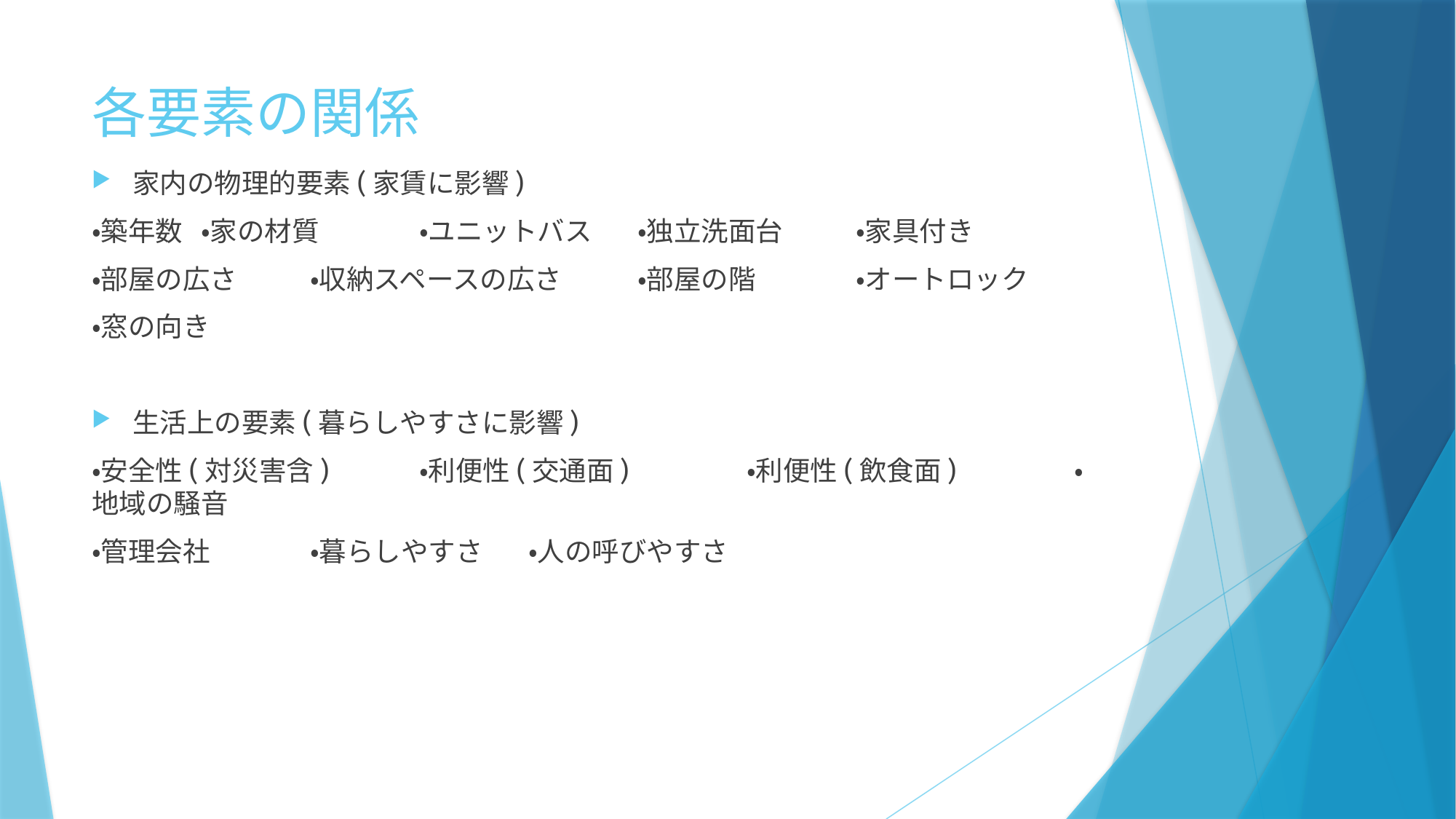

# 各要素の関係
家内の物理的要素(家賃に影響)
・築年数	・家の材質	・ユニットバス	・独立洗面台	・家具付き
・部屋の広さ	・収納スペースの広さ	・部屋の階	・オートロック
・窓の向き

生活上の要素(暮らしやすさに影響)
・安全性(対災害含)	・利便性(交通面)		・利便性(飲食面)		・地域の騒音
・管理会社	・暮らしやすさ	・人の呼びやすさ